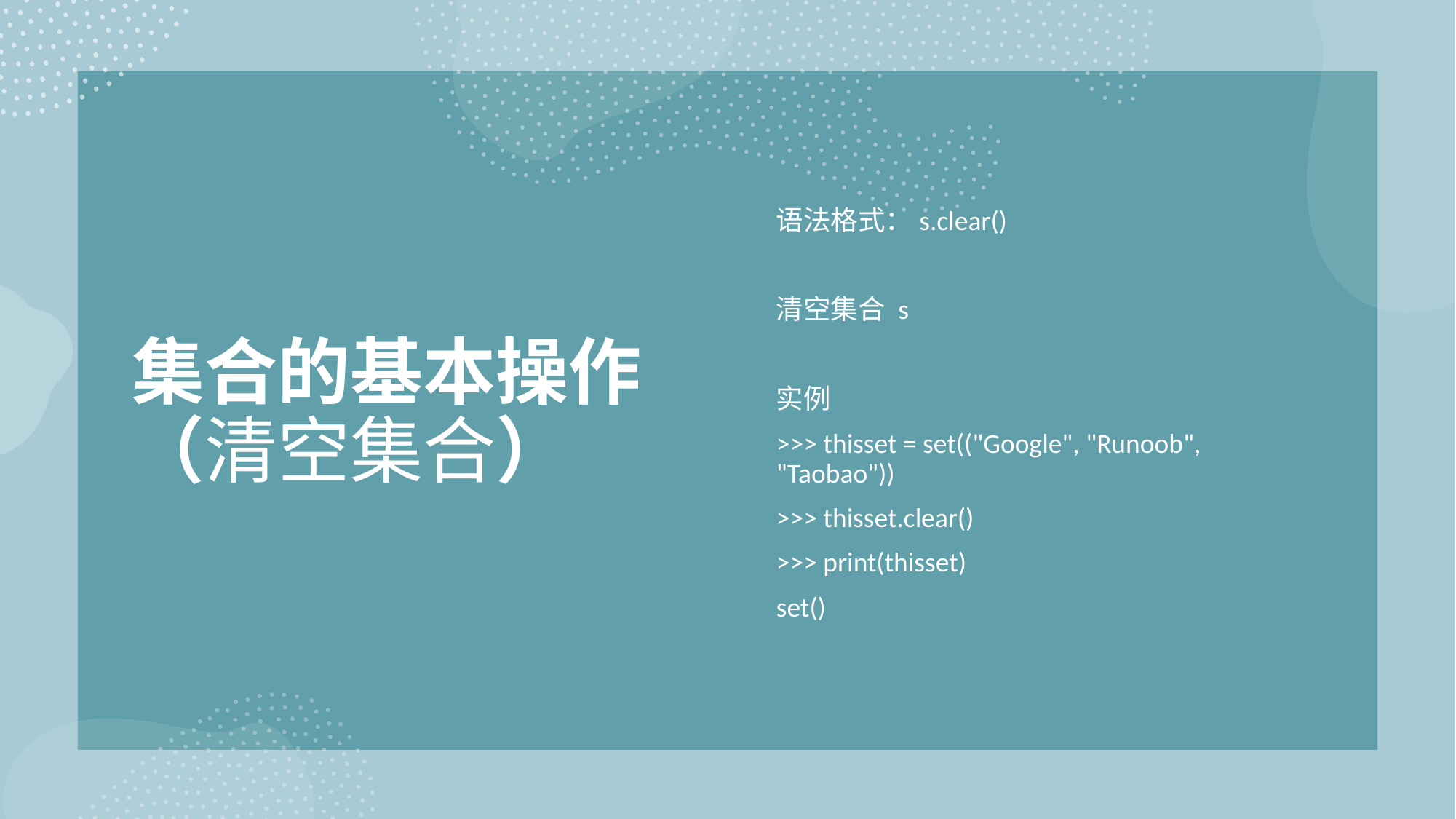

# 集合的基本操作（清空集合）
语法格式：s.clear()

清空集合 s

实例
>>> thisset = set(("Google", "Runoob", "Taobao"))
>>> thisset.clear()
>>> print(thisset)
set()